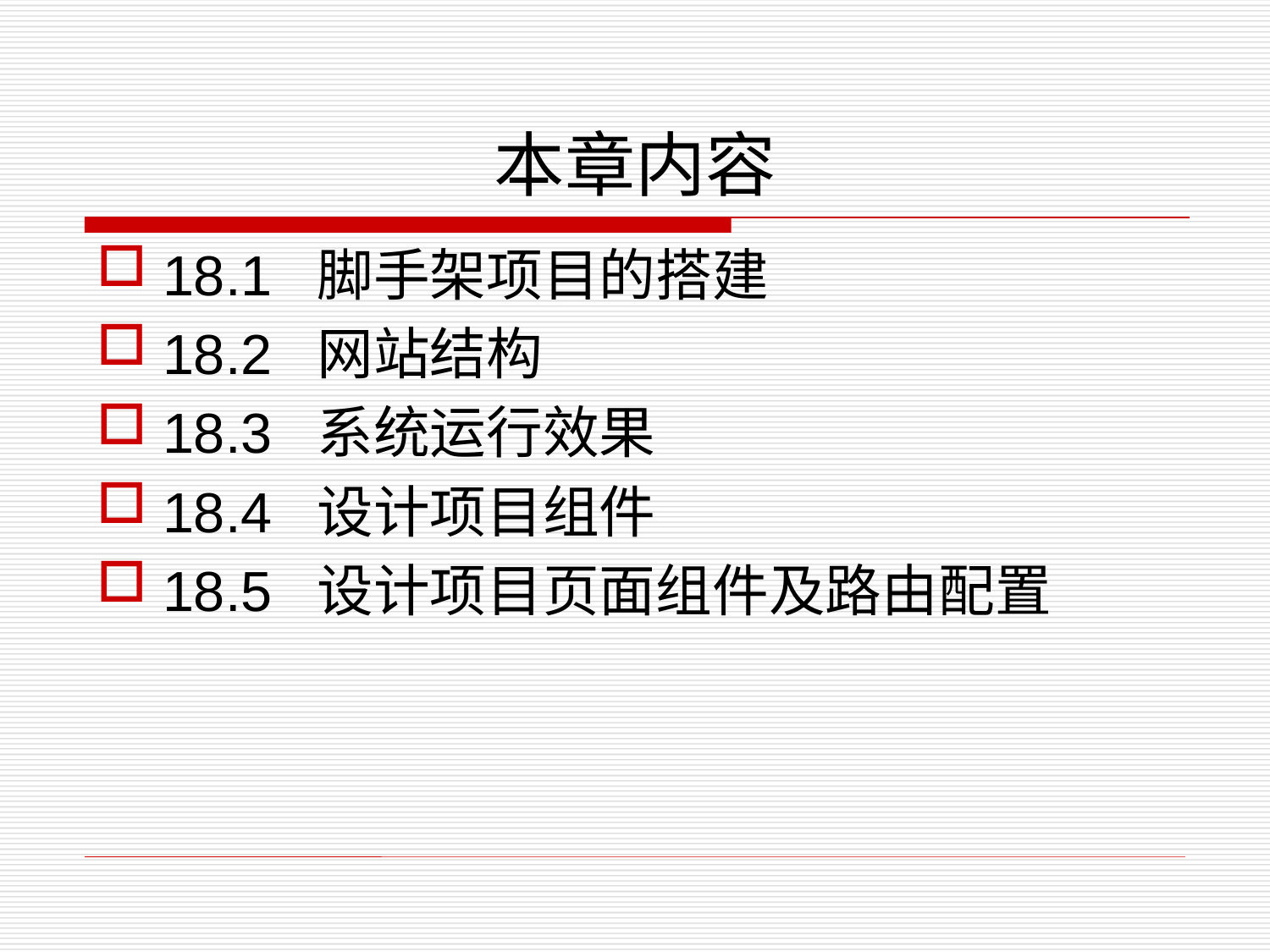

# 本章内容
18.1  脚手架项目的搭建
18.2  网站结构
18.3  系统运行效果
18.4  设计项目组件
18.5  设计项目页面组件及路由配置